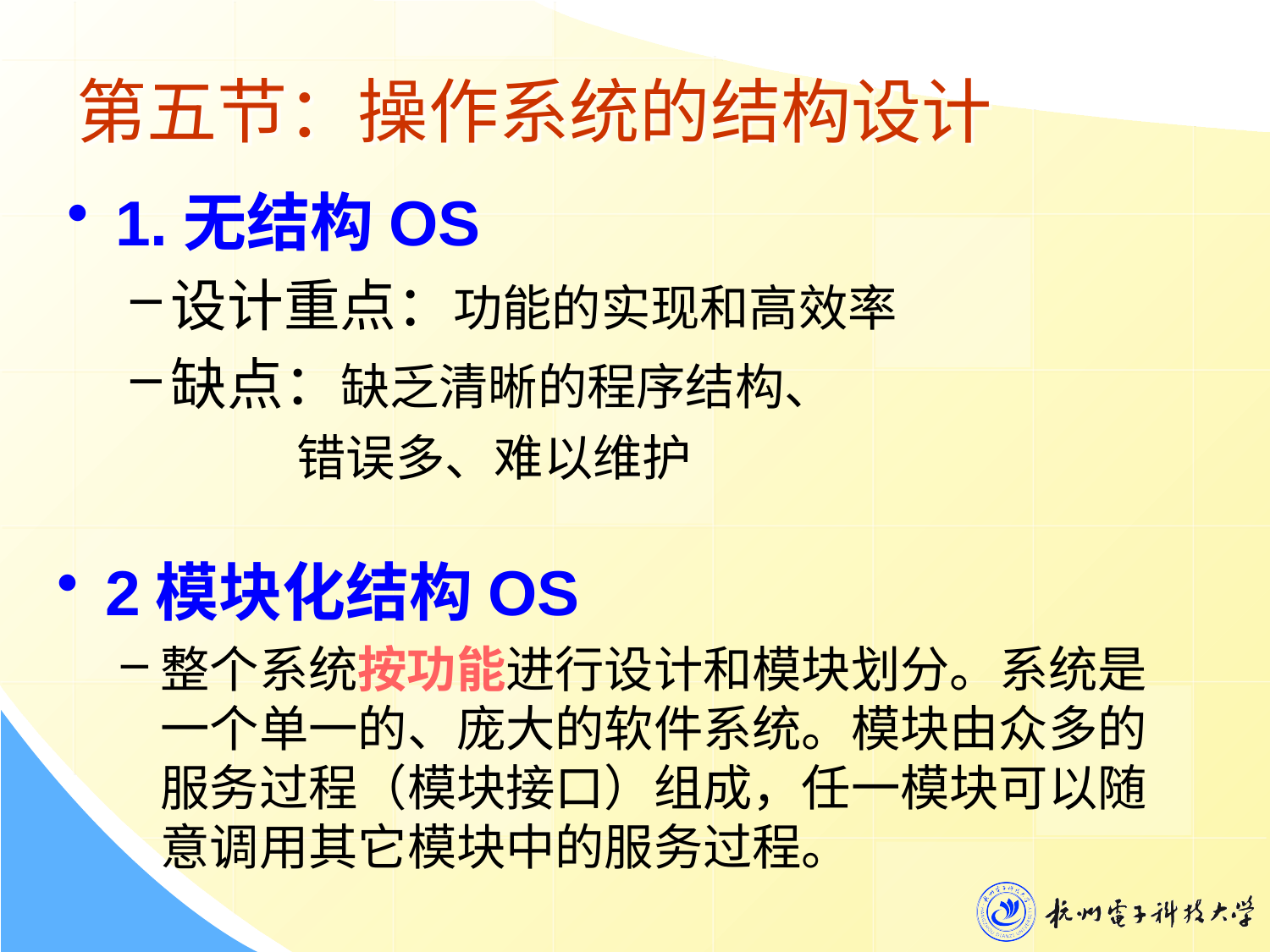

# 第五节：操作系统的结构设计
1.无结构OS
设计重点：功能的实现和高效率
缺点：缺乏清晰的程序结构、
              错误多、难以维护
2模块化结构OS
整个系统按功能进行设计和模块划分。系统是一个单一的、庞大的软件系统。模块由众多的服务过程（模块接口）组成，任一模块可以随意调用其它模块中的服务过程。